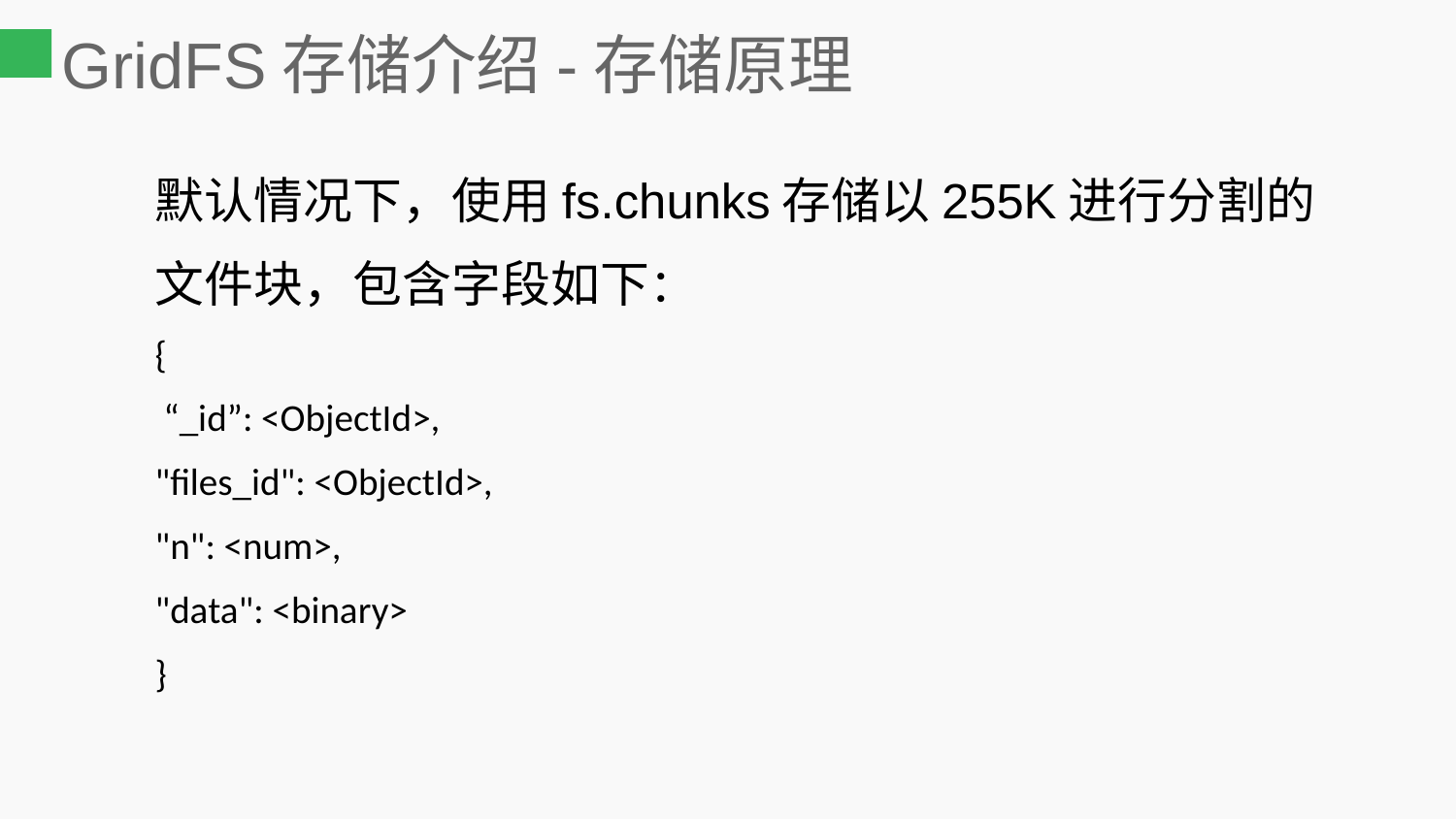

# GridFS存储介绍-存储原理
默认情况下，使用fs.chunks存储以255K进行分割的文件块，包含字段如下：
{
 “_id”: <ObjectId>,
"files_id": <ObjectId>,
"n": <num>,
"data": <binary>
}